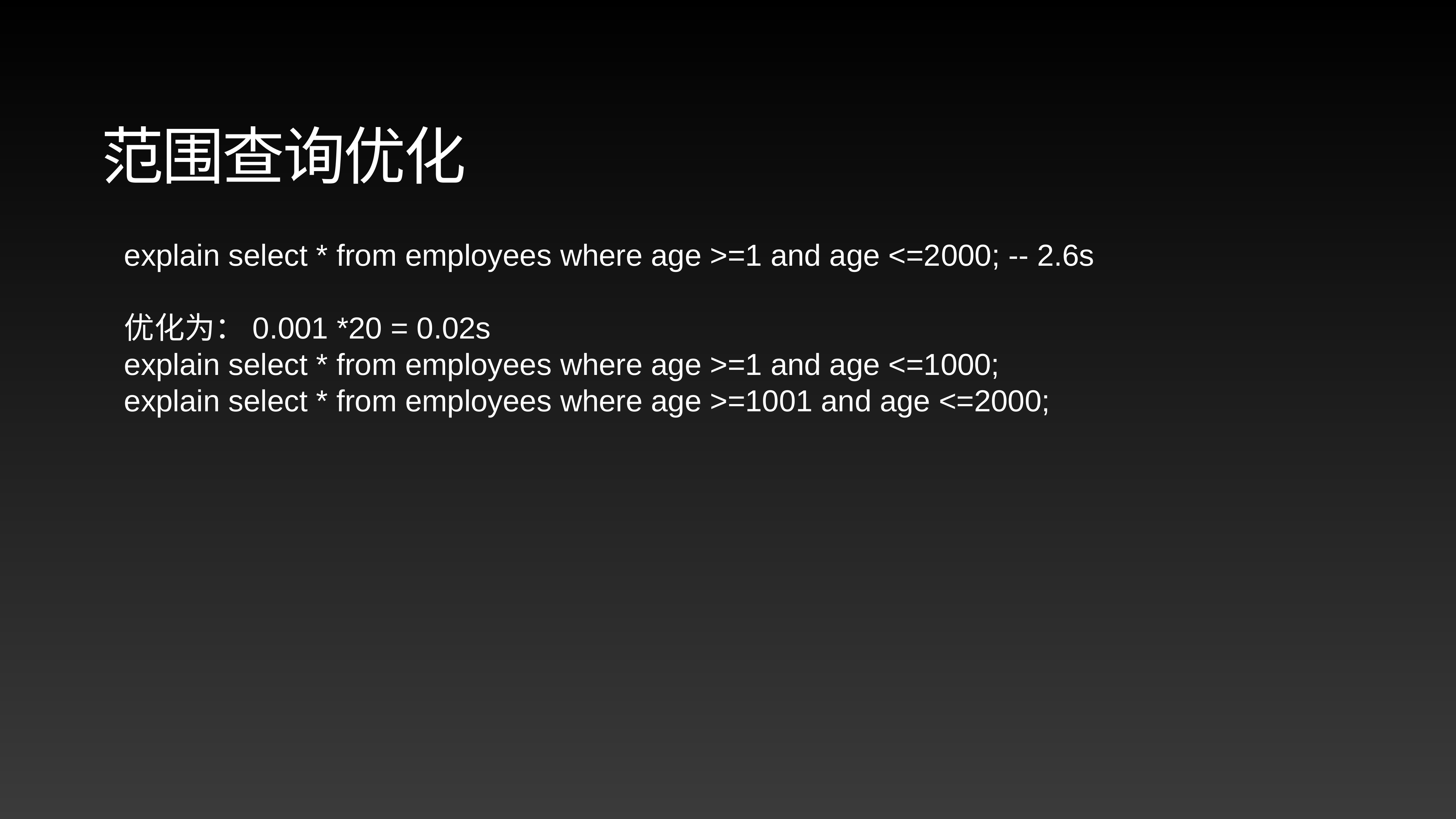

范围查询优化
explain select * from employees where age >=1 and age <=2000; -- 2.6s

优化为：0.001 *20 = 0.02s
explain select * from employees where age >=1 and age <=1000;
explain select * from employees where age >=1001 and age <=2000;